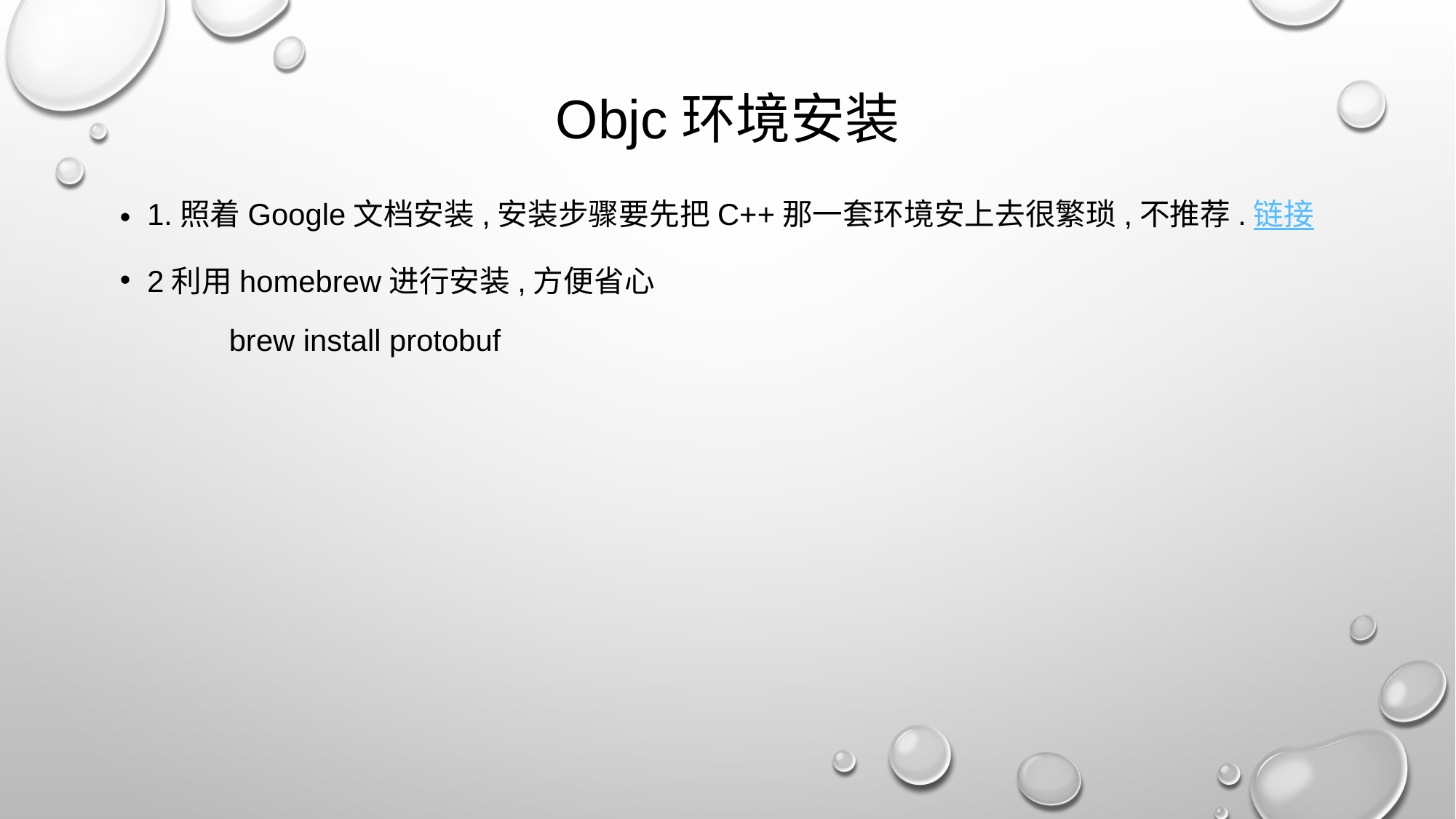

# Objc环境安装
1.照着Google文档安装,安装步骤要先把C++那一套环境安上去很繁琐,不推荐.链接
2利用homebrew进行安装,方便省心
	brew install protobuf